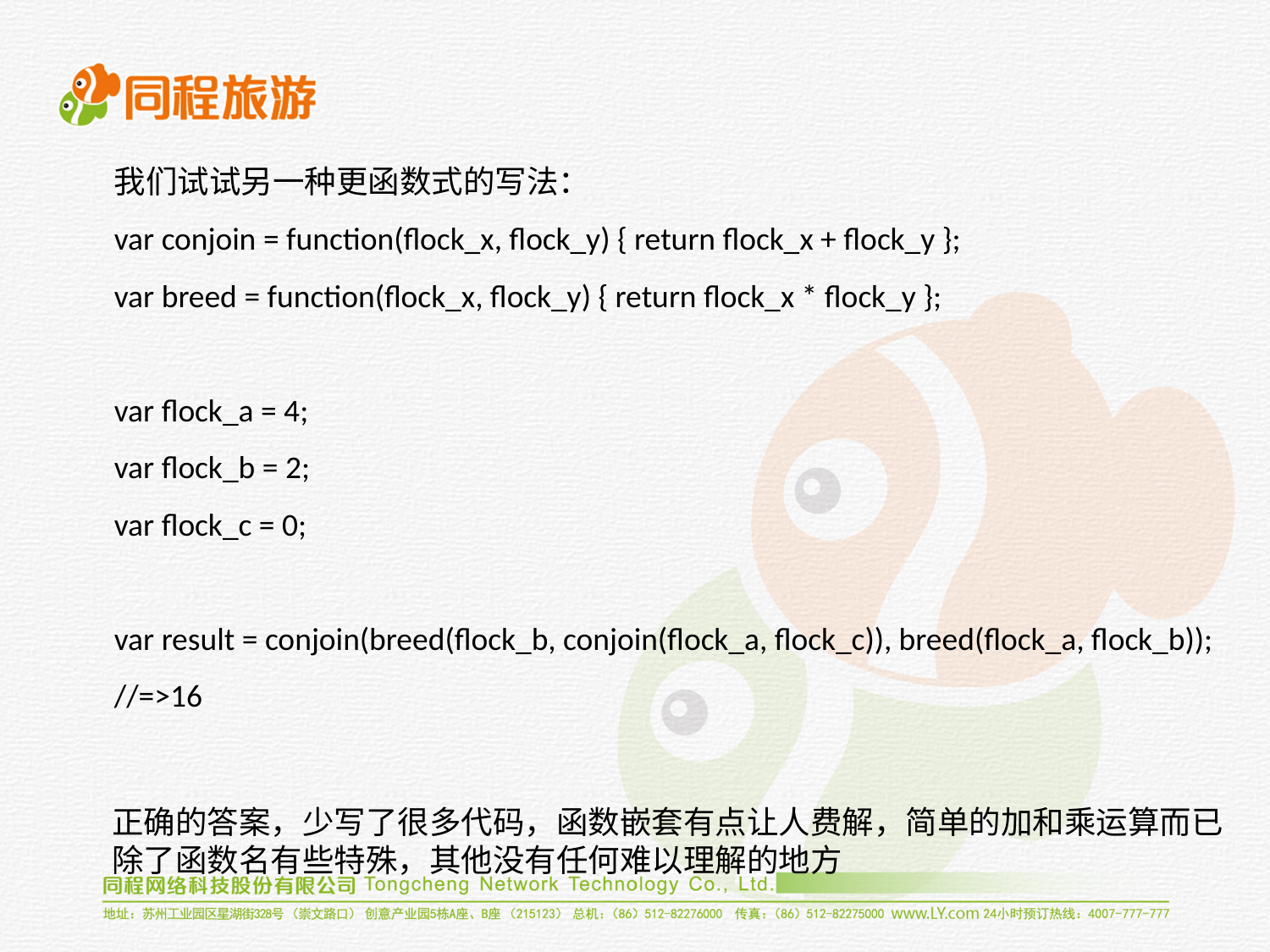

我们试试另一种更函数式的写法：
var conjoin = function(flock_x, flock_y) { return flock_x + flock_y };
var breed = function(flock_x, flock_y) { return flock_x * flock_y };

var flock_a = 4;
var flock_b = 2;
var flock_c = 0;

var result = conjoin(breed(flock_b, conjoin(flock_a, flock_c)), breed(flock_a, flock_b));
//=>16
正确的答案，少写了很多代码，函数嵌套有点让人费解，简单的加和乘运算而已
除了函数名有些特殊，其他没有任何难以理解的地方